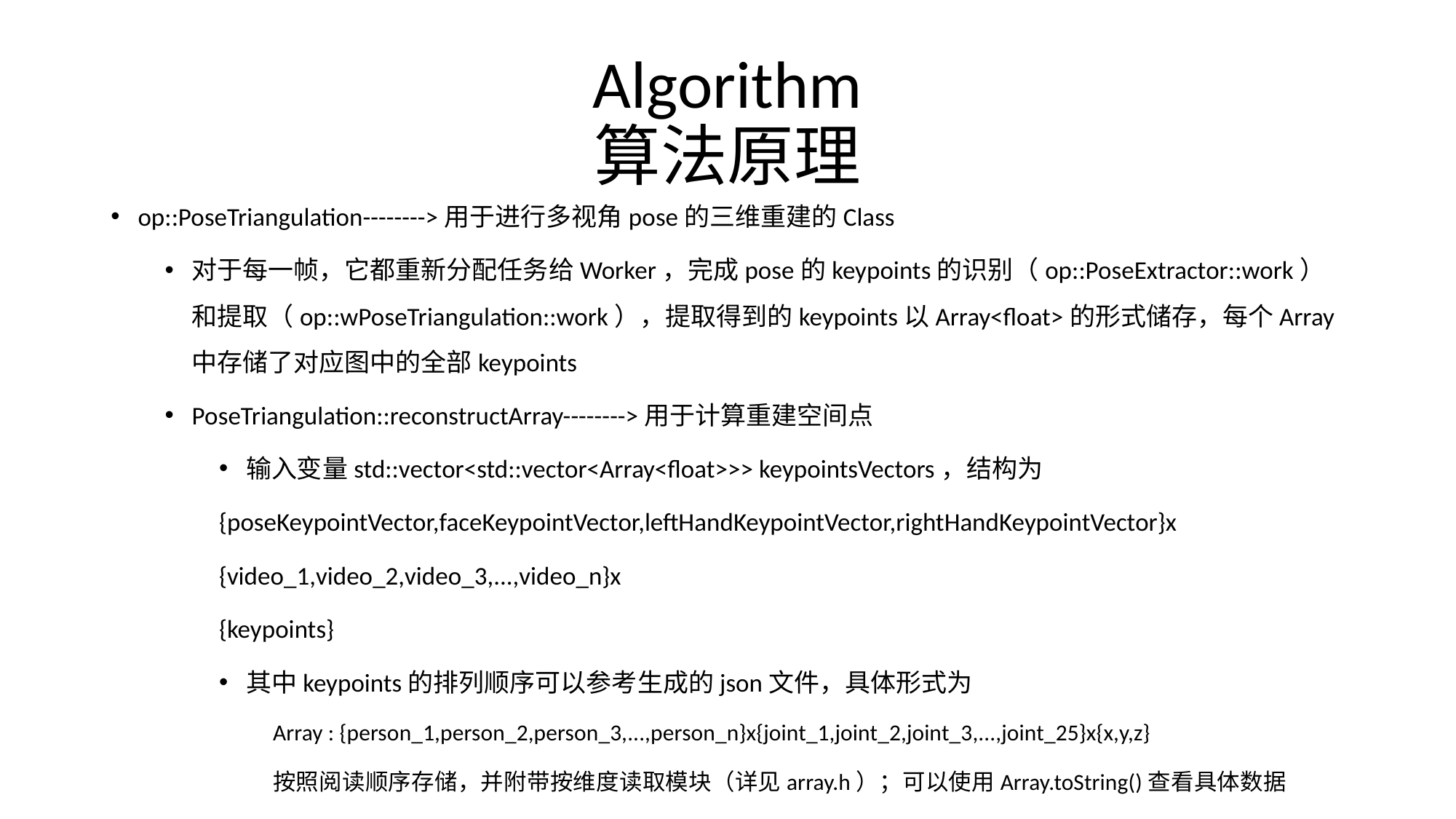

# Algorithm 算法原理
op::PoseTriangulation-------->用于进行多视角pose的三维重建的Class
对于每一帧，它都重新分配任务给Worker，完成pose的keypoints的识别（op::PoseExtractor::work）和提取（op::wPoseTriangulation::work），提取得到的keypoints以Array<float>的形式储存，每个Array中存储了对应图中的全部keypoints
PoseTriangulation::reconstructArray-------->用于计算重建空间点
输入变量std::vector<std::vector<Array<float>>> keypointsVectors，结构为
	{poseKeypointVector,faceKeypointVector,leftHandKeypointVector,rightHandKeypointVector}x
	{video_1,video_2,video_3,...,video_n}x
	{keypoints}
其中keypoints的排列顺序可以参考生成的json文件，具体形式为
	Array : {person_1,person_2,person_3,...,person_n}x{joint_1,joint_2,joint_3,...,joint_25}x{x,y,z}
	按照阅读顺序存储，并附带按维度读取模块（详见array.h）；可以使用Array.toString()查看具体数据